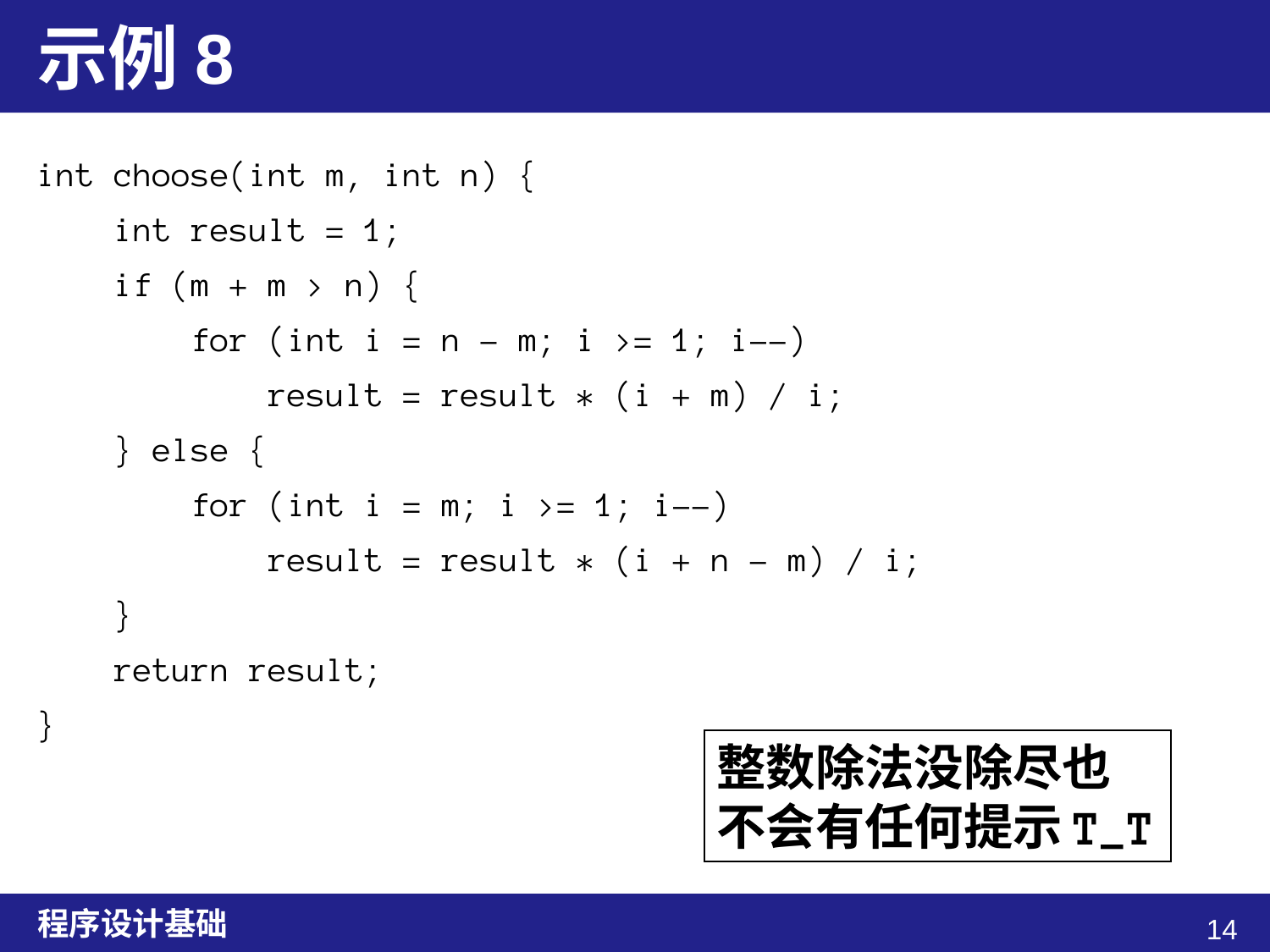

# 示例8
int choose(int m, int n) {
    int result = 1;
    if (m + m > n) {
        for (int i = n - m; i >= 1; i--)
            result = result * (i + m) / i;
    } else {
        for (int i = m; i >= 1; i--)
            result = result * (i + n - m) / i;
    }
    return result;
}
整数除法没除尽也不会有任何提示T_T